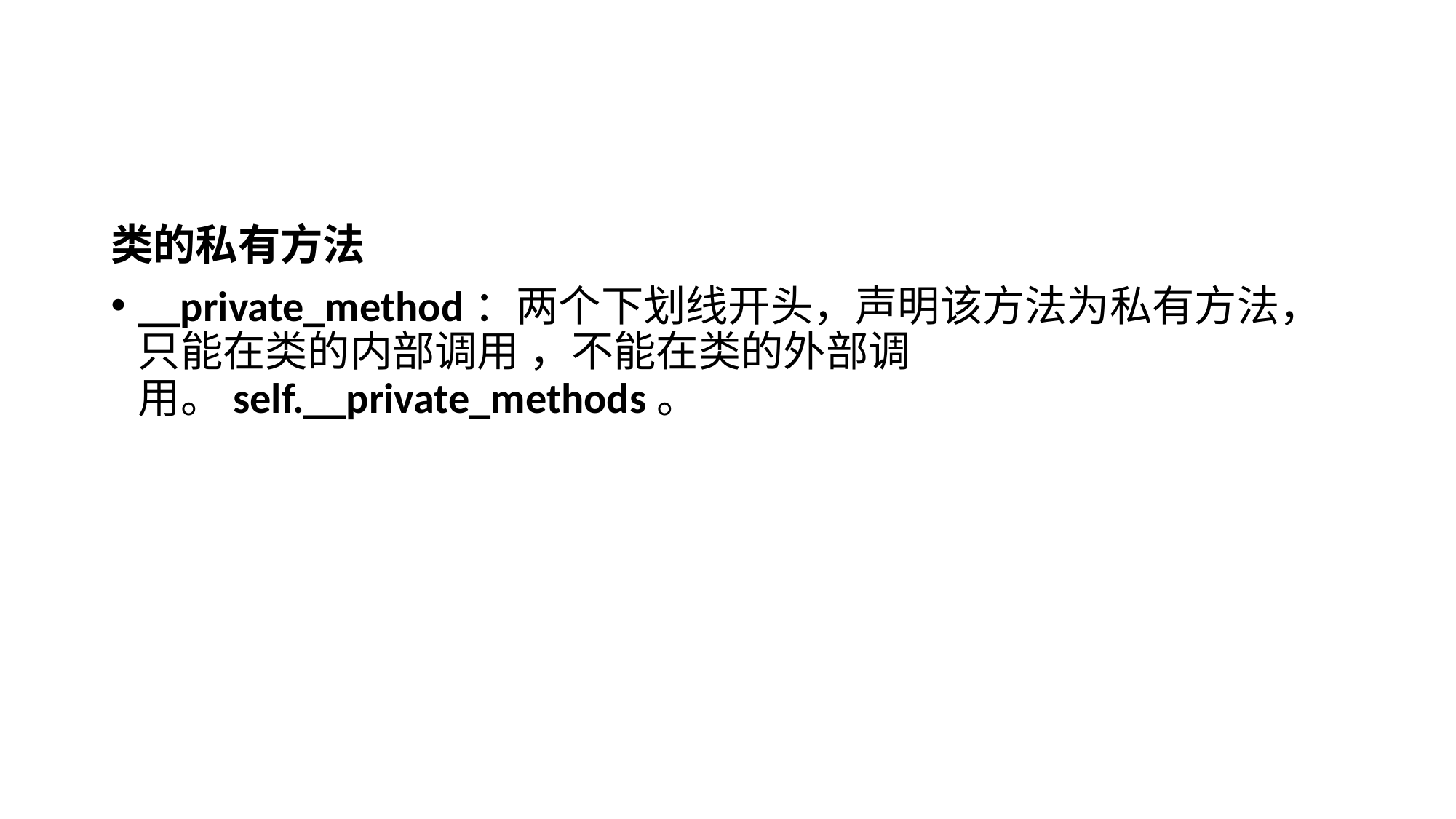

#
类的私有方法
__private_method：两个下划线开头，声明该方法为私有方法，只能在类的内部调用 ，不能在类的外部调用。self.__private_methods。